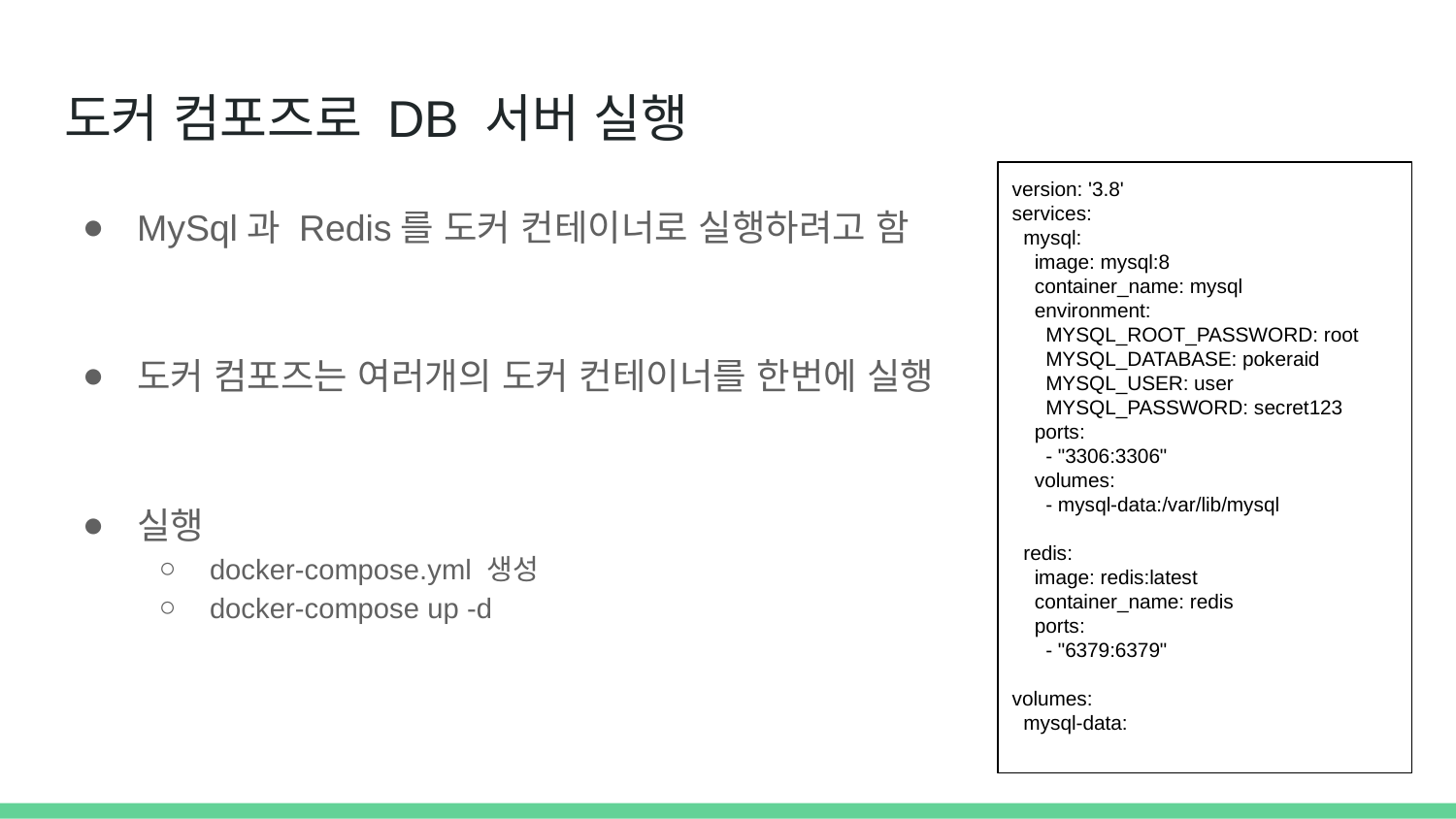

# 도커 컴포즈로 DB 서버 실행
version: '3.8'
services:
  mysql:
    image: mysql:8
    container_name: mysql
    environment:
      MYSQL_ROOT_PASSWORD: root
      MYSQL_DATABASE: pokeraid
      MYSQL_USER: user
      MYSQL_PASSWORD: secret123
    ports:
      - "3306:3306"
    volumes:
      - mysql-data:/var/lib/mysql

  redis:
    image: redis:latest
    container_name: redis
    ports:
      - "6379:6379"

volumes:
  mysql-data:

MySql과 Redis를 도커 컨테이너로 실행하려고 함

도커 컴포즈는 여러개의 도커 컨테이너를 한번에 실행

실행
docker-compose.yml 생성
docker-compose up -d